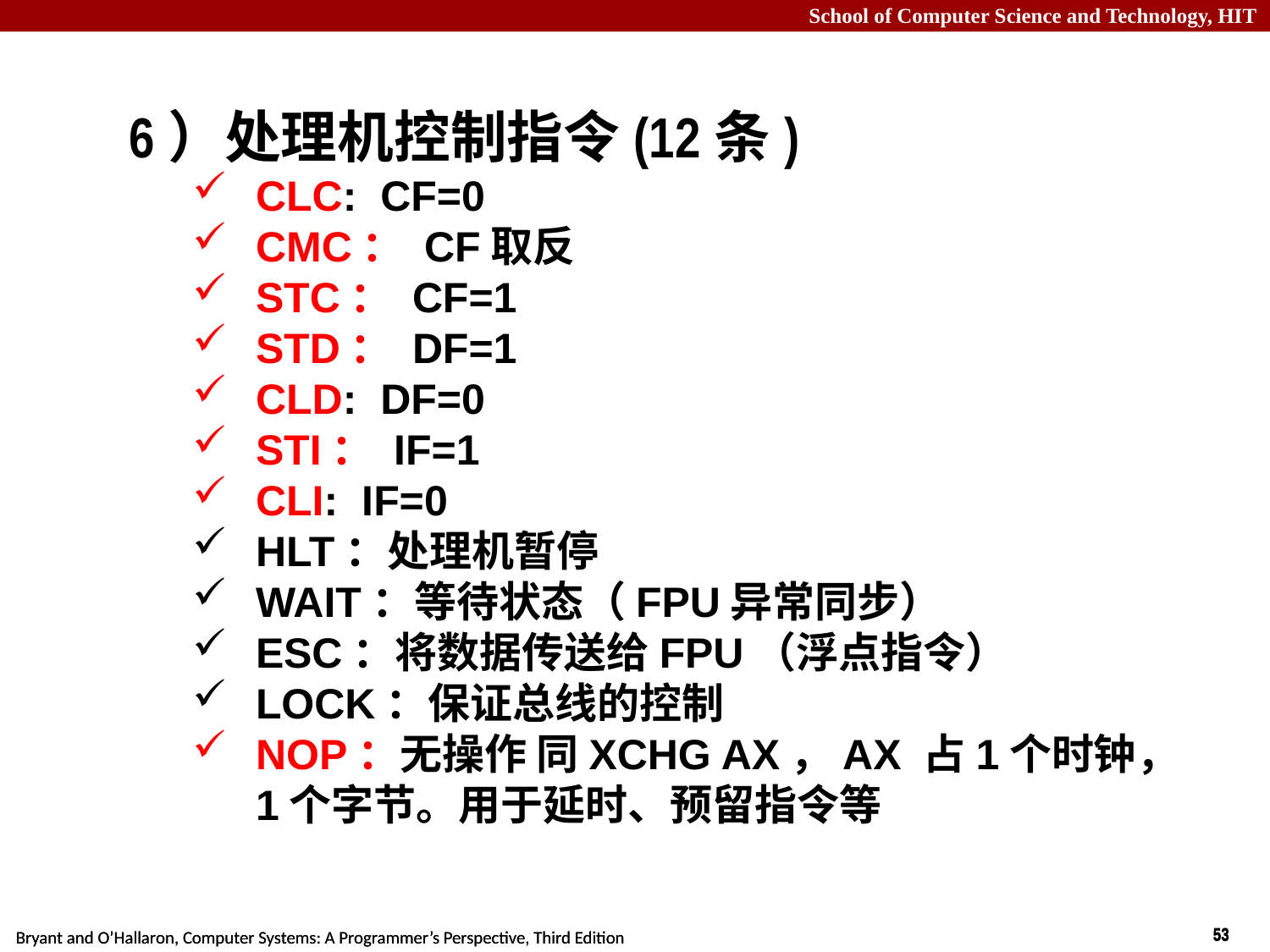

6）处理机控制指令(12条)
CLC:  CF=0
CMC： CF取反
STC： CF=1
STD： DF=1
CLD:  DF=0
STI： IF=1
CLI:  IF=0
HLT：处理机暂停
WAIT：等待状态（FPU异常同步）
ESC：将数据传送给FPU（浮点指令）
LOCK：保证总线的控制
NOP：无操作 同XCHG AX，AX 占1个时钟，1个字节。用于延时、预留指令等